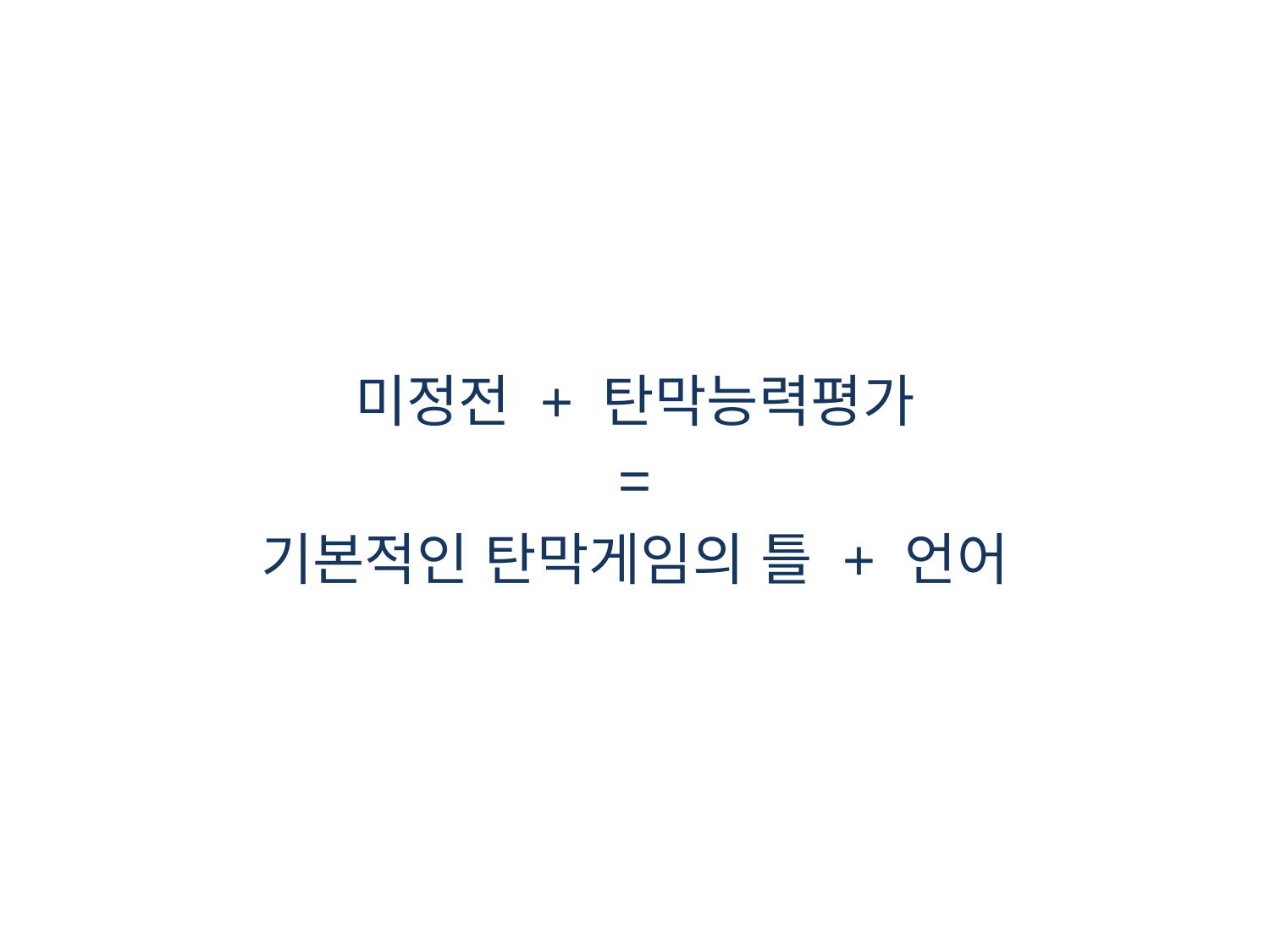

미정전 + 탄막능력평가
=
기본적인 탄막게임의 틀 + 언어